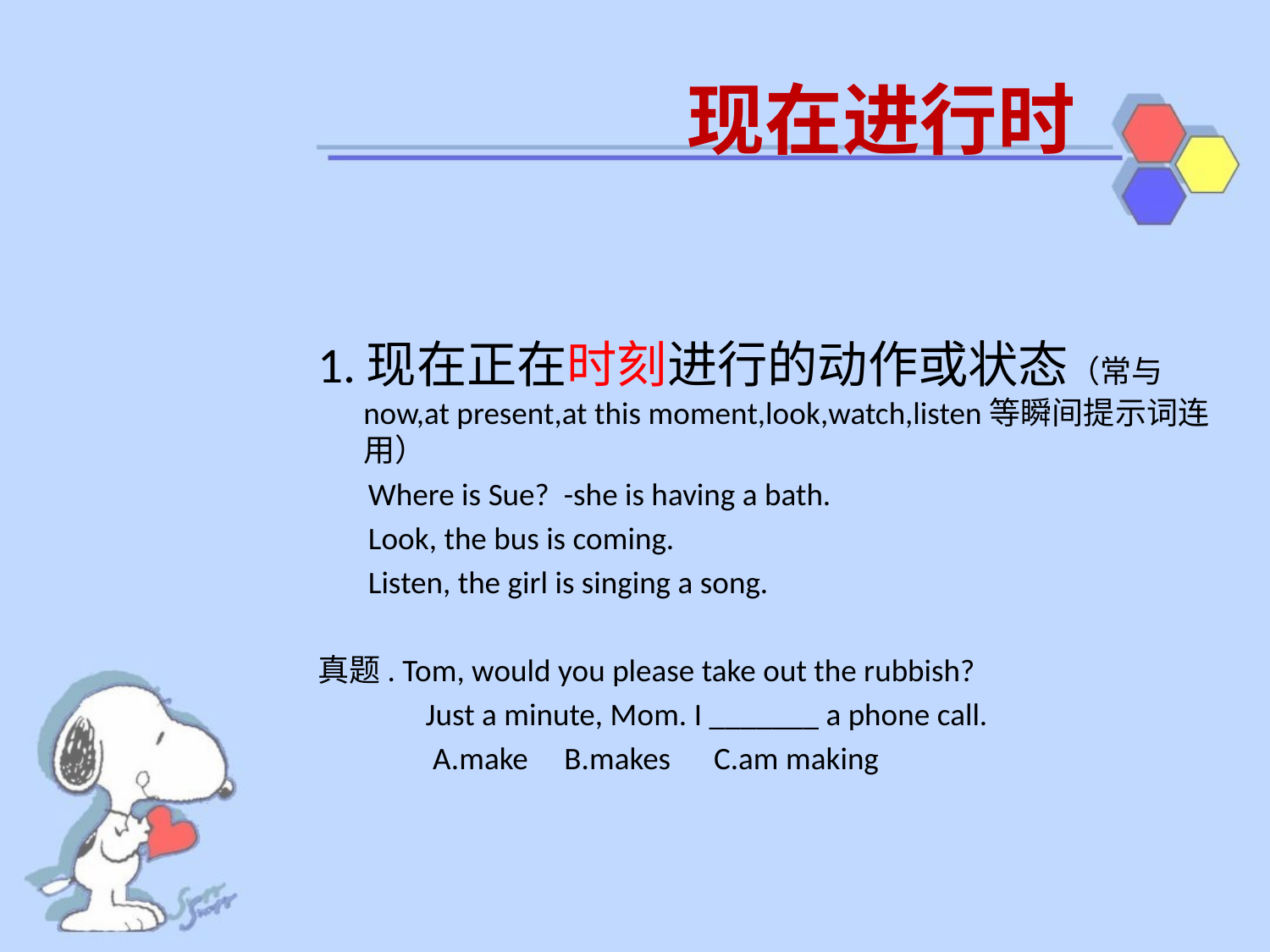

# 现在进行时
1.现在正在时刻进行的动作或状态（常与now,at present,at this moment,look,watch,listen等瞬间提示词连用）
       Where is Sue?  -she is having a bath.
       Look, the bus is coming.
       Listen, the girl is singing a song.

真题. Tom, would you please take out the rubbish?
               Just a minute, Mom. I _______ a phone call.
                A.make     B.makes      C.am making